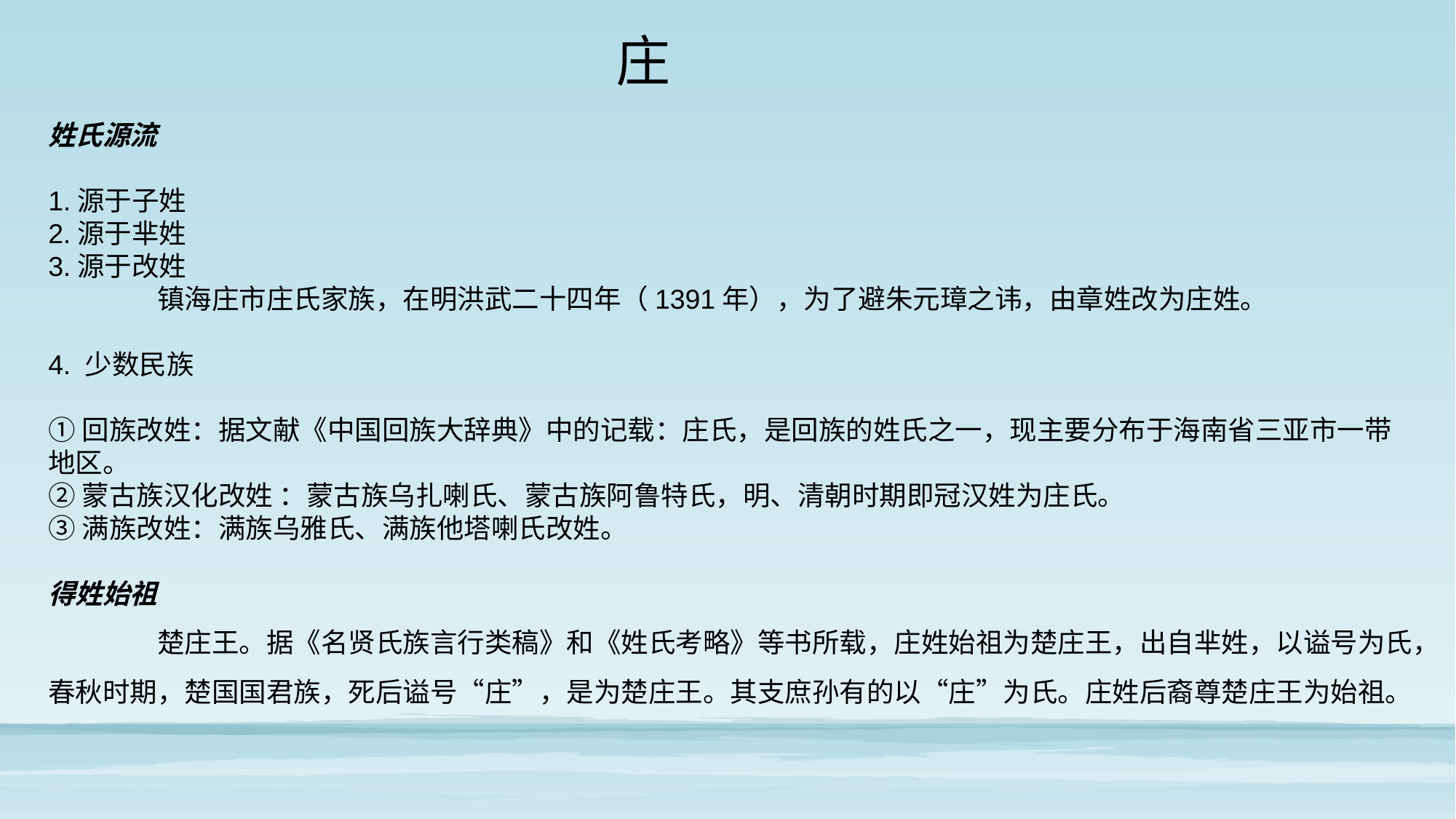

庄
姓氏源流

1.源于子姓
2.源于芈姓
3.源于改姓
	镇海庄市庄氏家族，在明洪武二十四年（1391年），为了避朱元璋之讳，由章姓改为庄姓。

4. 少数民族

①回族改姓：据文献《中国回族大辞典》中的记载：庄氏，是回族的姓氏之一，现主要分布于海南省三亚市一带地区。
②蒙古族汉化改姓 ：蒙古族乌扎喇氏、蒙古族阿鲁特氏，明、清朝时期即冠汉姓为庄氏。
③满族改姓：满族乌雅氏、满族他塔喇氏改姓。

得姓始祖
	楚庄王。据《名贤氏族言行类稿》和《姓氏考略》等书所载，庄姓始祖为楚庄王，出自芈姓，以谥号为氏，春秋时期，楚国国君族，死后谥号“庄”，是为楚庄王。其支庶孙有的以“庄”为氏。庄姓后裔尊楚庄王为始祖。